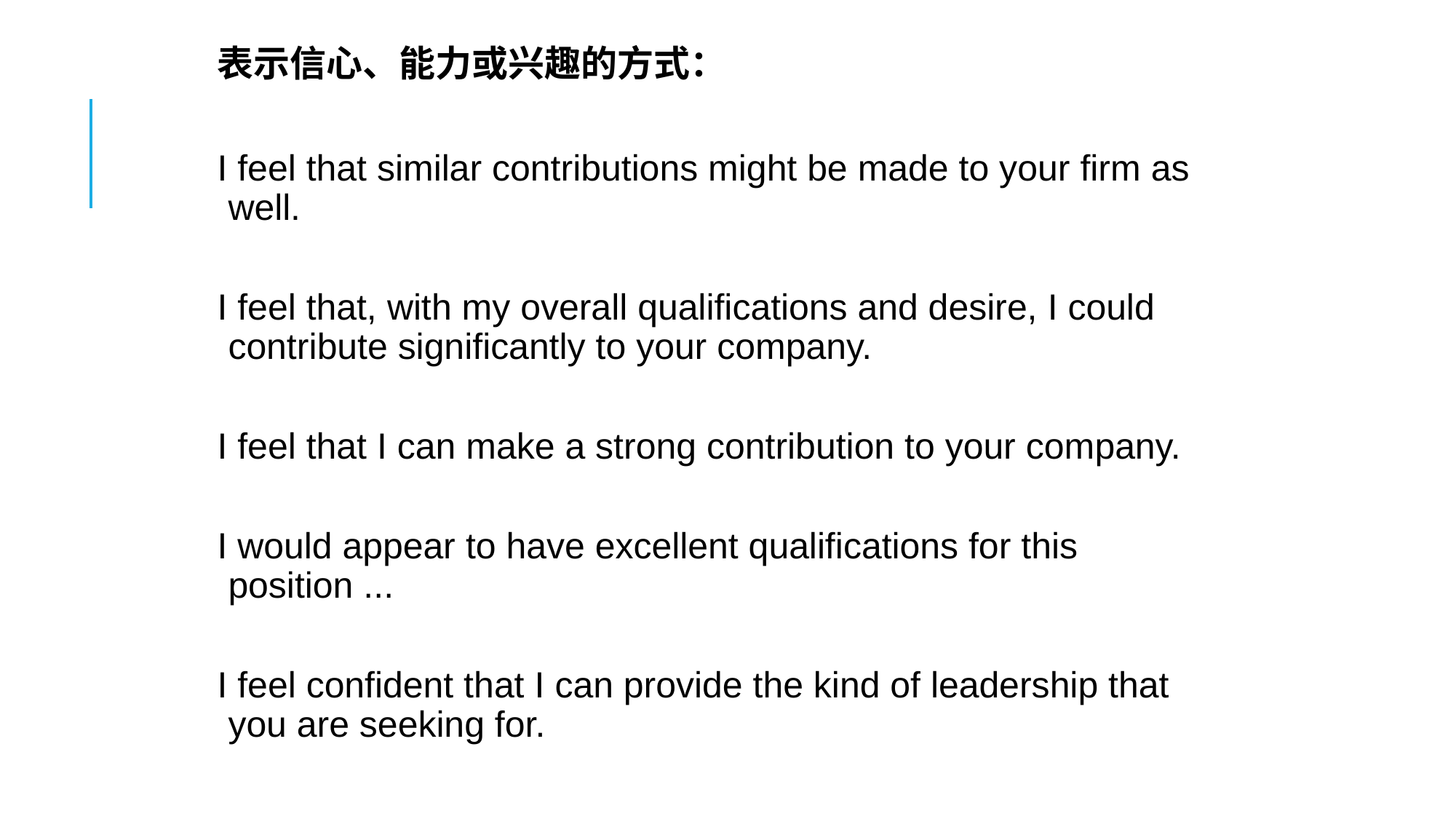

表示信心、能力或兴趣的方式：
I feel that similar contributions might be made to your firm as well.
I feel that, with my overall qualifications and desire, I could contribute significantly to your company.
I feel that I can make a strong contribution to your company.
I would appear to have excellent qualifications for this position ...
I feel confident that I can provide the kind of leadership that you are seeking for.